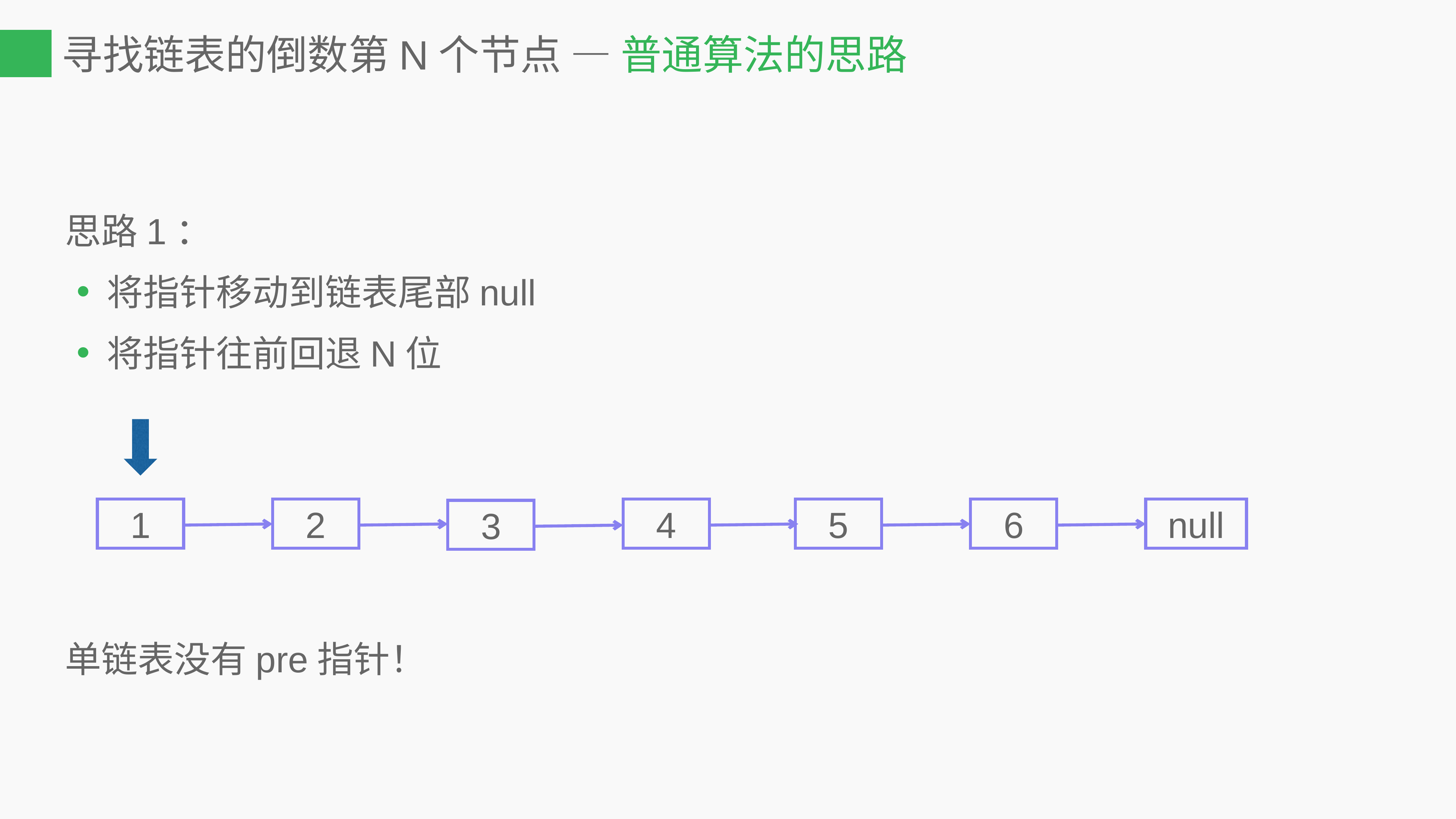

# 寻找链表的倒数第N个节点 — 普通算法的思路
思路1：
将指针移动到链表尾部null
将指针往前回退N位

单链表没有pre指针！

null
6
4
5
2
1
3